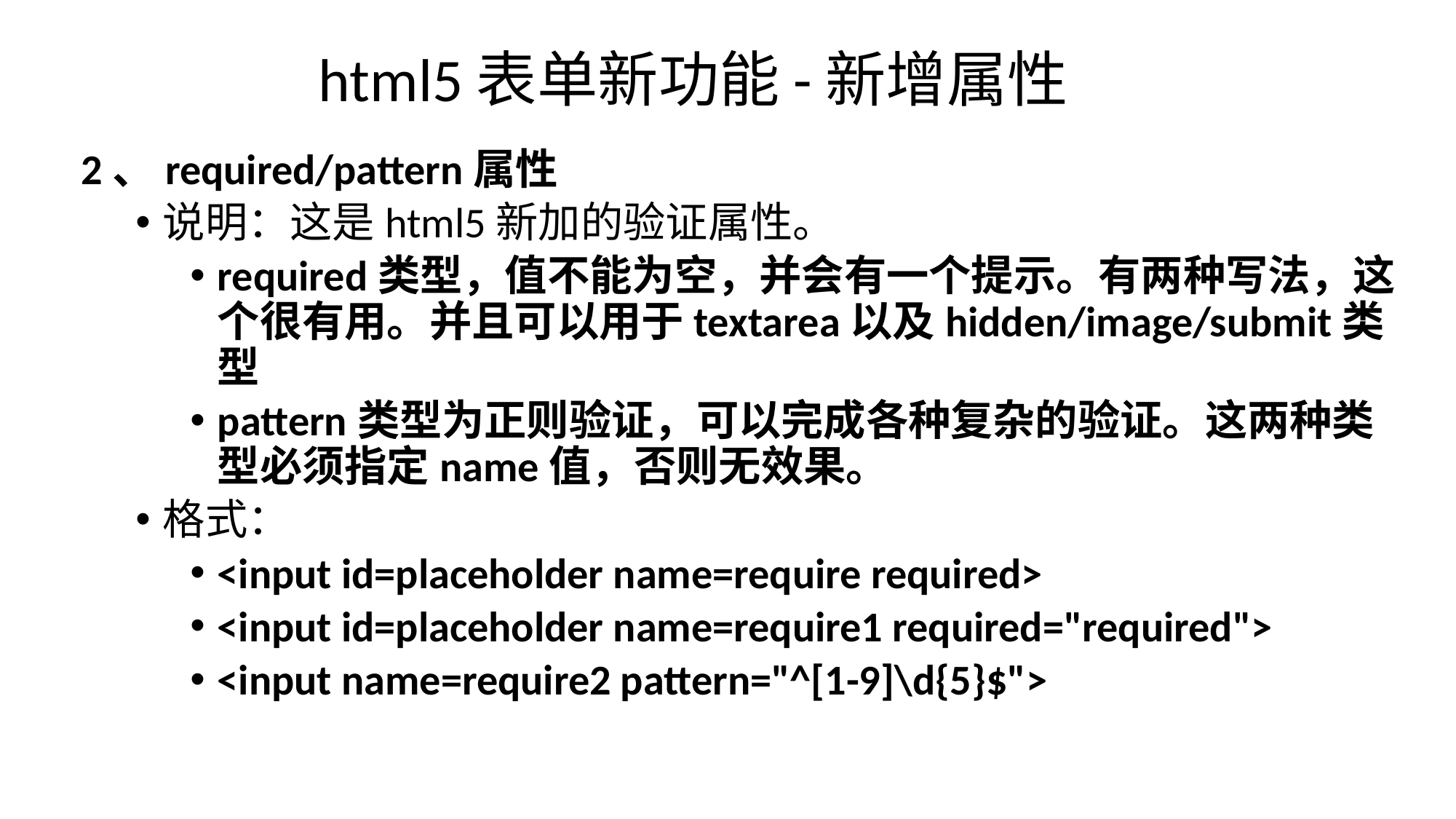

# html5表单新功能-新增属性
2、required/pattern属性
说明：这是html5新加的验证属性。
required类型，值不能为空，并会有一个提示。有两种写法，这个很有用。并且可以用于textarea以及hidden/image/submit类型
pattern类型为正则验证，可以完成各种复杂的验证。这两种类型必须指定name值，否则无效果。
格式：
<input id=placeholder name=require required>
<input id=placeholder name=require1 required="required">
<input name=require2 pattern="^[1-9]\d{5}$">